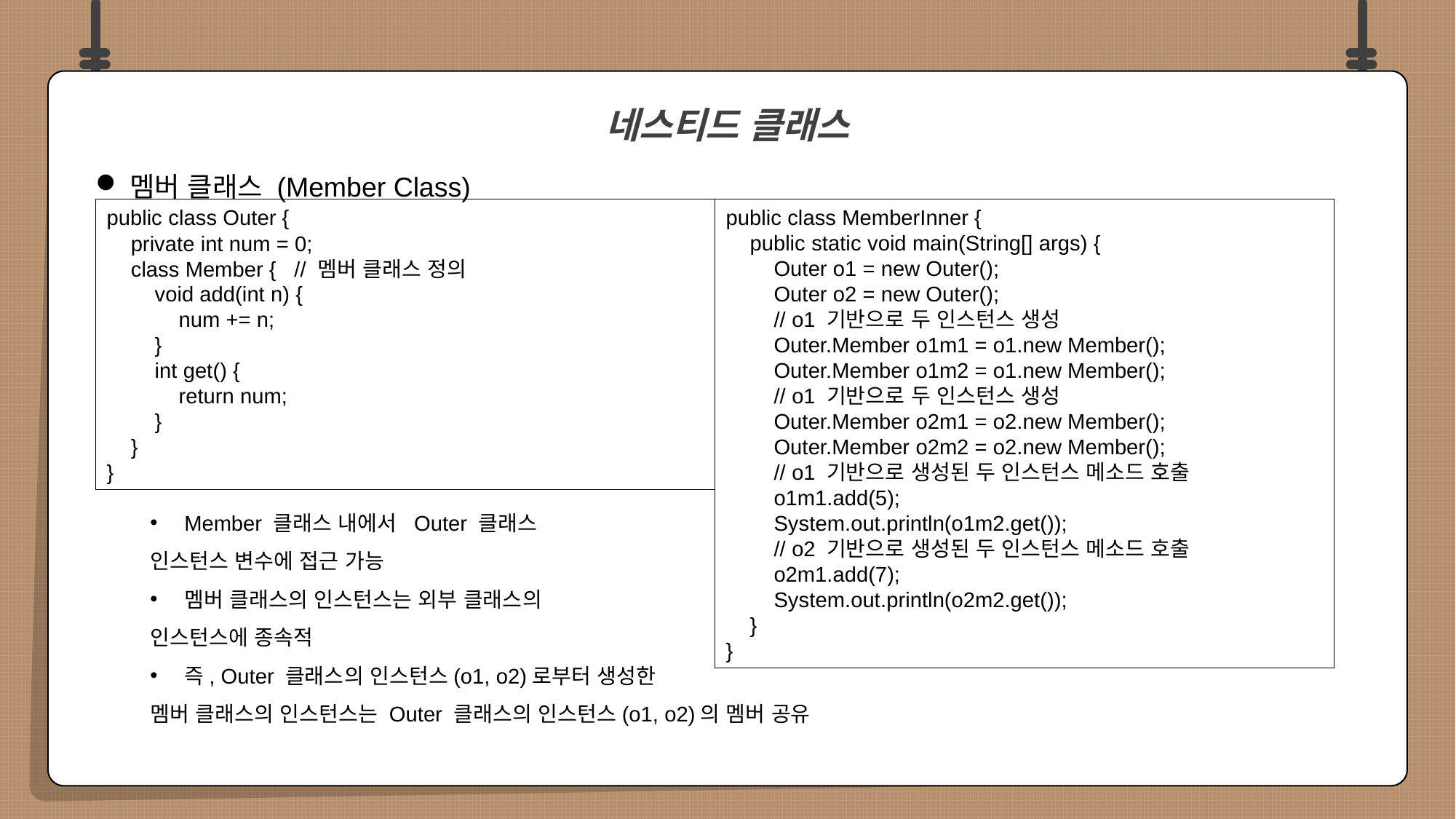

멤버 클래스 (Member Class)

Member 클래스 내에서  Outer 클래스
인스턴스 변수에 접근 가능
멤버 클래스의 인스턴스는 외부 클래스의
인스턴스에 종속적
즉, Outer 클래스의 인스턴스(o1, o2)로부터 생성한
멤버 클래스의 인스턴스는 Outer 클래스의 인스턴스(o1, o2)의 멤버 공유

네스티드 클래스

public class MemberInner {
    public static void main(String[] args) {
        Outer o1 = new Outer();
        Outer o2 = new Outer();
        // o1 기반으로 두 인스턴스 생성
        Outer.Member o1m1 = o1.new Member();
        Outer.Member o1m2 = o1.new Member();
        // o1 기반으로 두 인스턴스 생성
        Outer.Member o2m1 = o2.new Member();
        Outer.Member o2m2 = o2.new Member();
        // o1 기반으로 생성된 두 인스턴스 메소드 호출
        o1m1.add(5);
        System.out.println(o1m2.get());
        // o2 기반으로 생성된 두 인스턴스 메소드 호출
        o2m1.add(7);
        System.out.println(o2m2.get());
    }
}
public class Outer {
    private int num = 0;
    class Member {   // 멤버 클래스 정의
        void add(int n) {
            num += n;
        }
        int get() {
            return num;
        }
    }
}